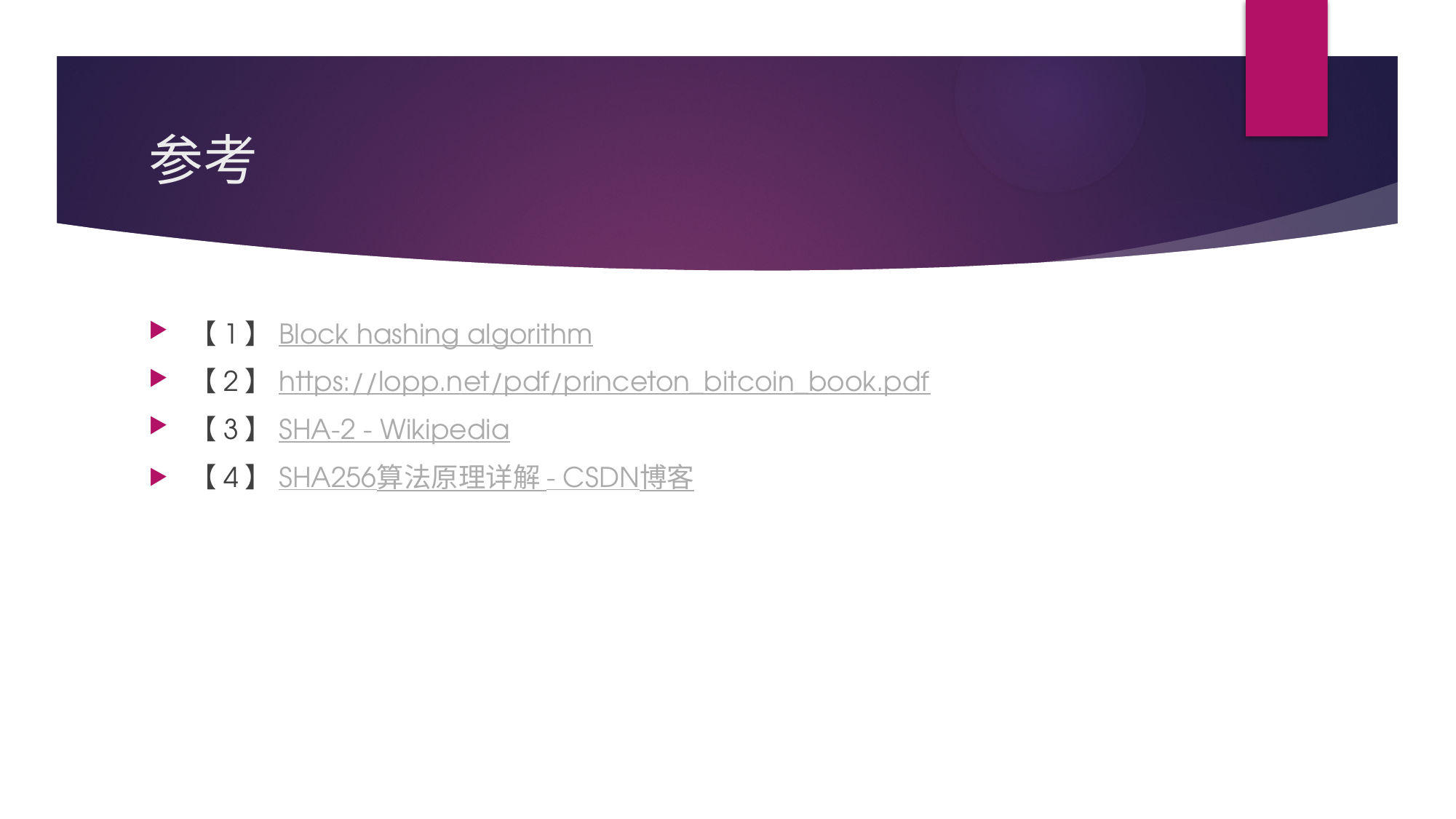

# 参考
【1】Block hashing algorithm
【2】https://lopp.net/pdf/princeton_bitcoin_book.pdf
【3】SHA-2 - Wikipedia
【4】SHA256算法原理详解 - CSDN博客